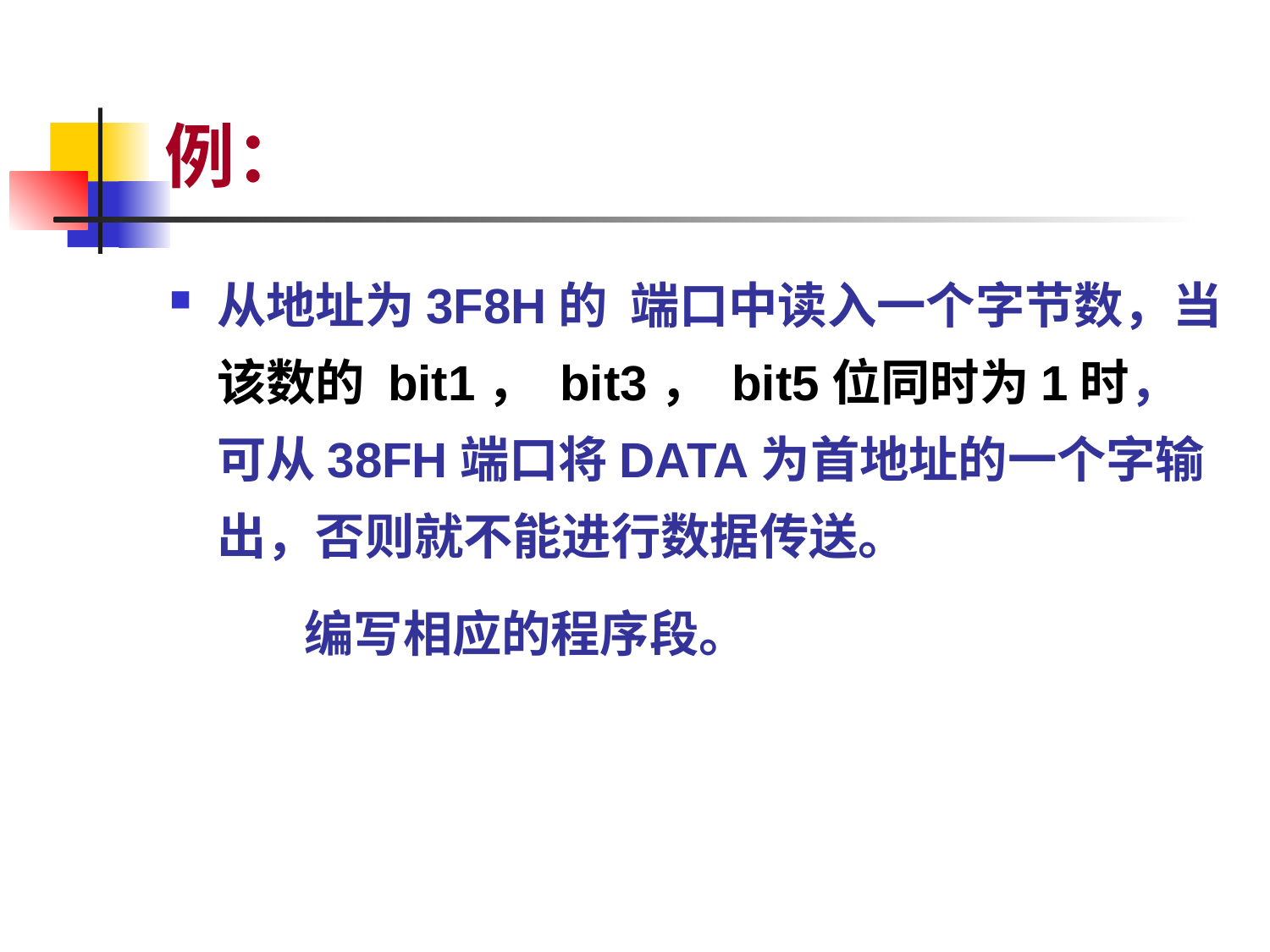

# 例：
从地址为3F8H的  端口中读入一个字节数，当该数的 bit1， bit3， bit5位同时为1时，可从38FH端口将DATA为首地址的一个字输出，否则就不能进行数据传送。
           编写相应的程序段。
128